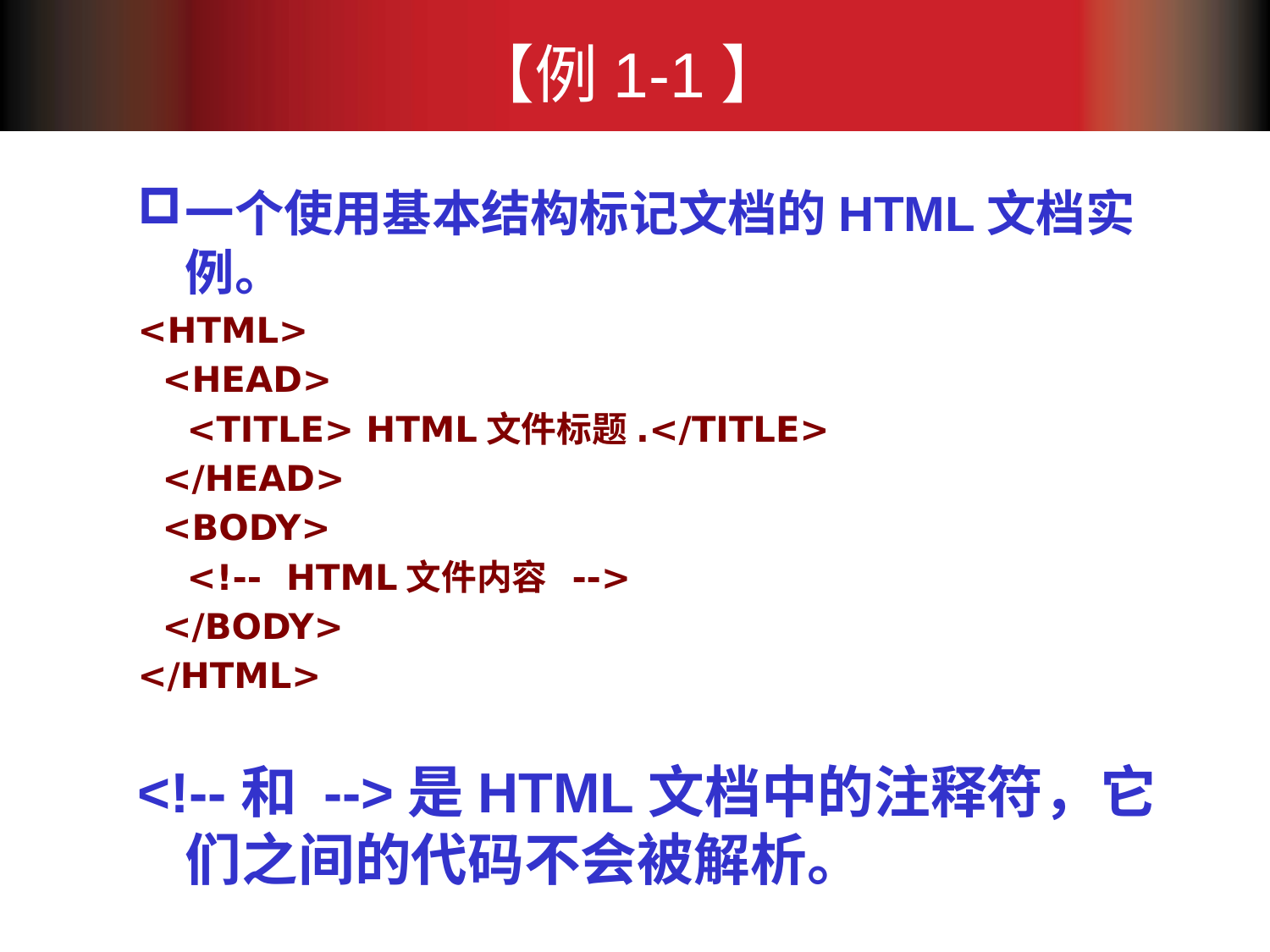

# 【例1-1】
一个使用基本结构标记文档的HTML文档实例。
<HTML>
  <HEAD>
    <TITLE> HTML文件标题.</TITLE>
  </HEAD>
  <BODY>
    <!--  HTML文件内容  -->
  </BODY>
</HTML>

<!--和 -->是HTML文档中的注释符，它们之间的代码不会被解析。